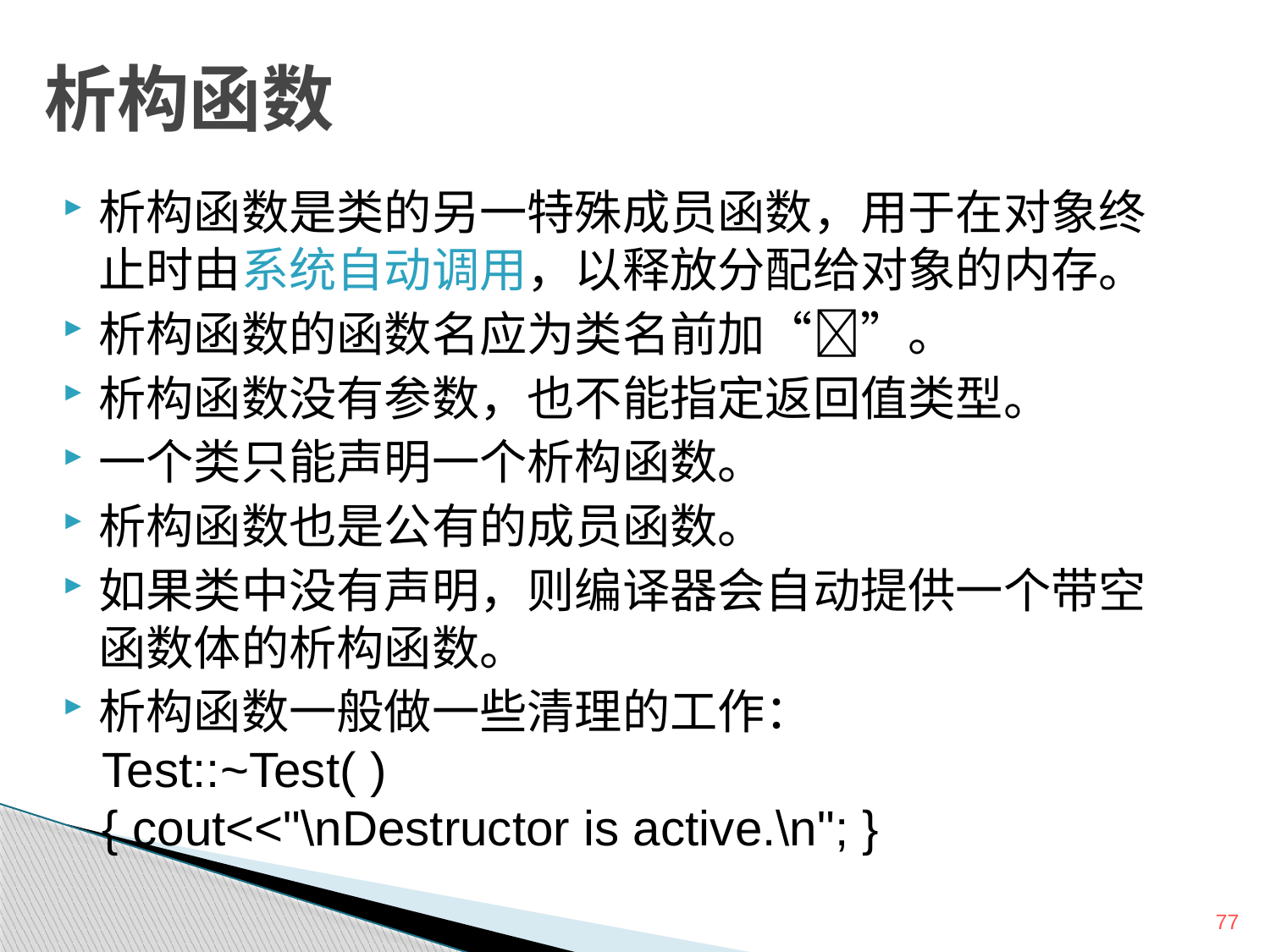

# 析构函数
析构函数是类的另一特殊成员函数，用于在对象终止时由系统自动调用，以释放分配给对象的内存。
析构函数的函数名应为类名前加“∼”。
析构函数没有参数，也不能指定返回值类型。
一个类只能声明一个析构函数。
析构函数也是公有的成员函数。
如果类中没有声明，则编译器会自动提供一个带空函数体的析构函数。
析构函数一般做一些清理的工作：
Test::~Test( )
{ cout<<"\nDestructor is active.\n"; }

77